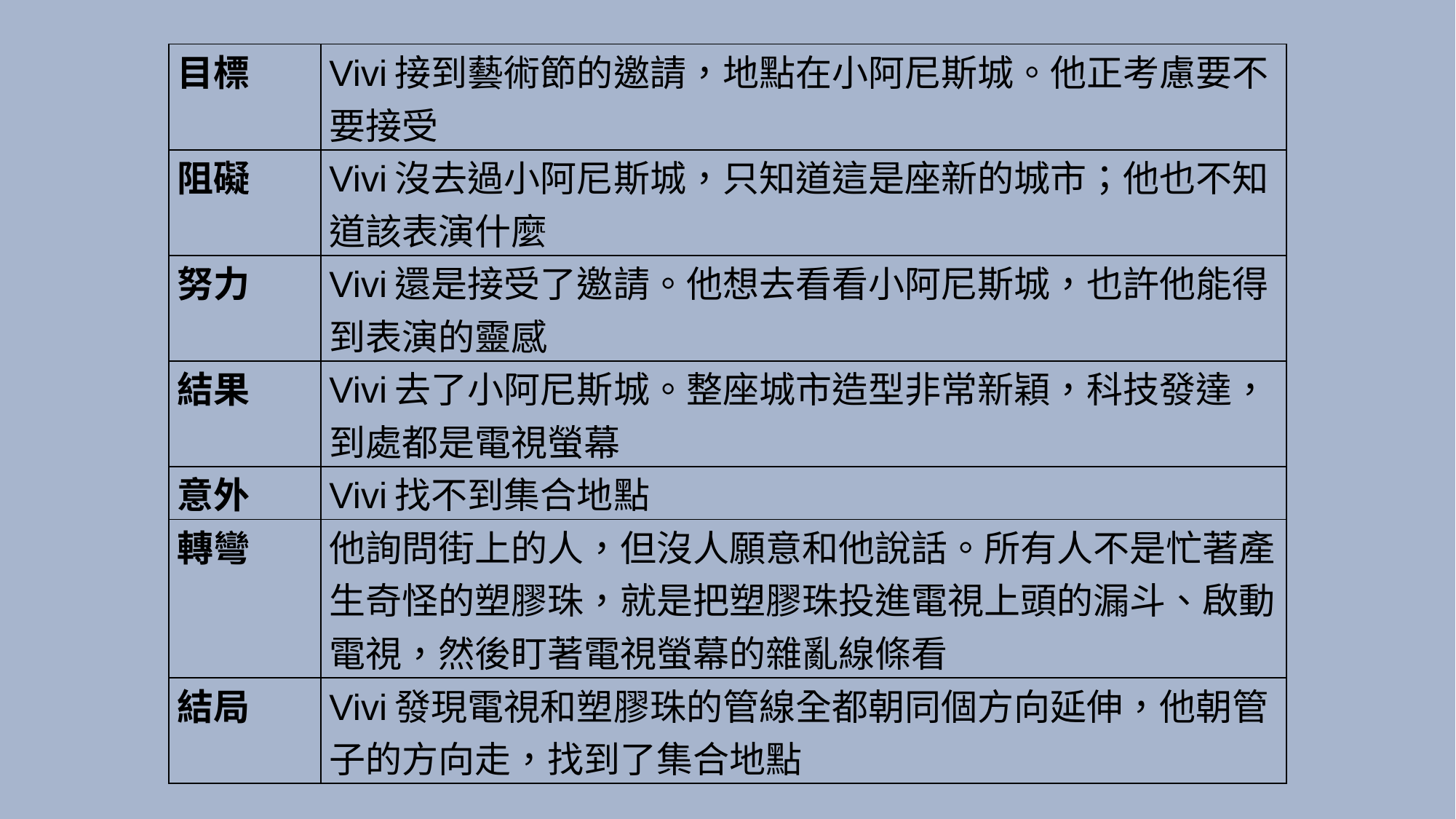

| 目標 | Vivi接到藝術節的邀請，地點在小阿尼斯城。他正考慮要不要接受 |
| --- | --- |
| 阻礙 | Vivi沒去過小阿尼斯城，只知道這是座新的城市；他也不知道該表演什麼 |
| 努力 | Vivi還是接受了邀請。他想去看看小阿尼斯城，也許他能得到表演的靈感 |
| 結果 | Vivi去了小阿尼斯城。整座城市造型非常新穎，科技發達，到處都是電視螢幕 |
| 意外 | Vivi找不到集合地點 |
| 轉彎 | 他詢問街上的人，但沒人願意和他說話。所有人不是忙著產生奇怪的塑膠珠，就是把塑膠珠投進電視上頭的漏斗、啟動電視，然後盯著電視螢幕的雜亂線條看 |
| 結局 | Vivi發現電視和塑膠珠的管線全都朝同個方向延伸，他朝管子的方向走，找到了集合地點 |